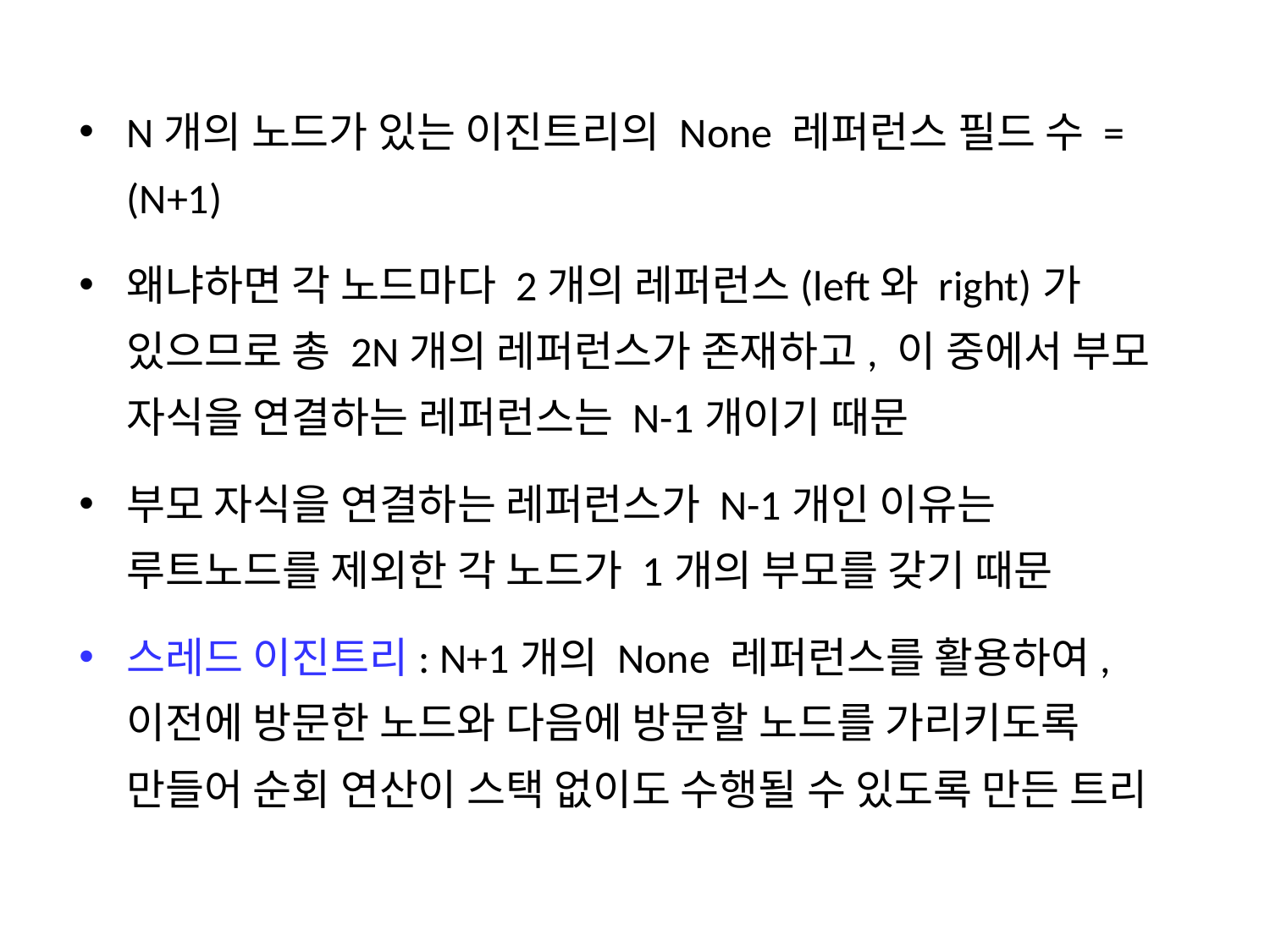

N개의 노드가 있는 이진트리의 None 레퍼런스 필드 수 = (N+1)
왜냐하면 각 노드마다 2개의 레퍼런스(left와 right)가 있으므로 총 2N개의 레퍼런스가 존재하고, 이 중에서 부모 자식을 연결하는 레퍼런스는 N-1개이기 때문
부모 자식을 연결하는 레퍼런스가 N-1개인 이유는 루트노드를 제외한 각 노드가 1개의 부모를 갖기 때문
스레드 이진트리: N+1개의 None 레퍼런스를 활용하여, 이전에 방문한 노드와 다음에 방문할 노드를 가리키도록 만들어 순회 연산이 스택 없이도 수행될 수 있도록 만든 트리